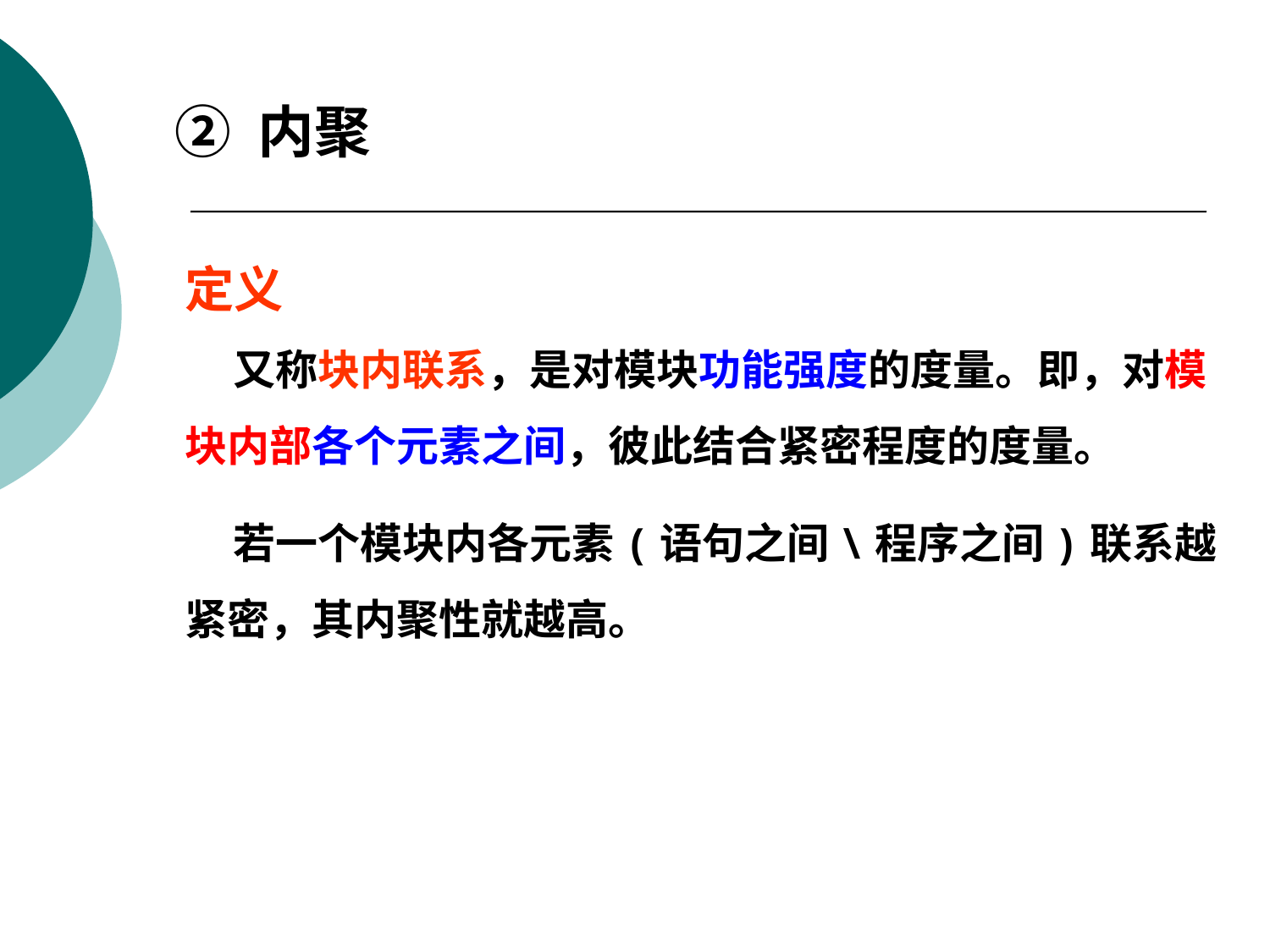

② 内聚
定义
    又称块内联系，是对模块功能强度的度量。即，对模块内部各个元素之间，彼此结合紧密程度的度量。
    若一个模块内各元素(语句之间\程序之间)联系越紧密，其内聚性就越高。